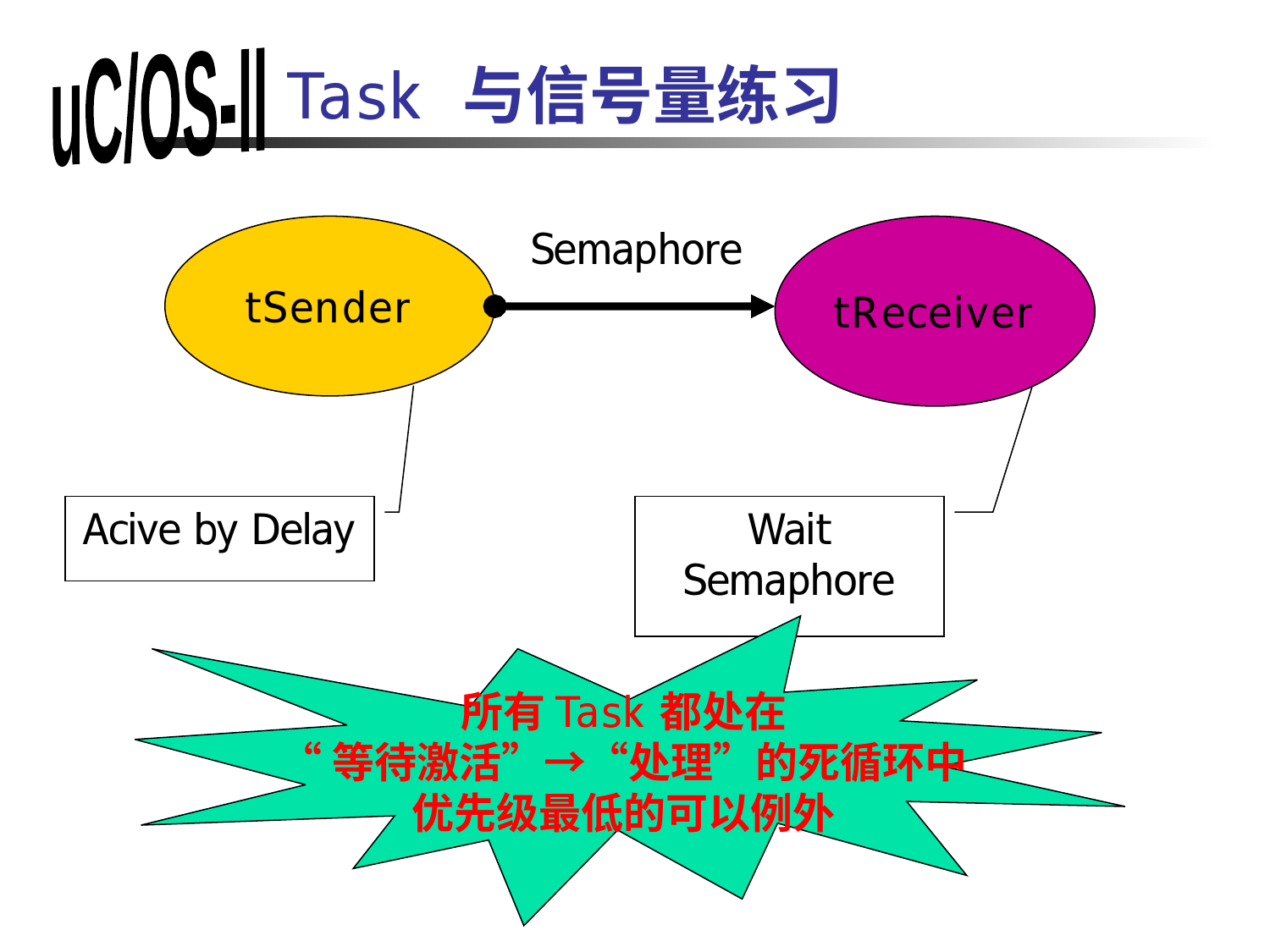

# Task 与信号量练习
tSender
Semaphore
tReceiver

Acive by Delay
Wait Semaphore
所有Task都处在
“等待激活”→“处理”的死循环中
优先级最低的可以例外